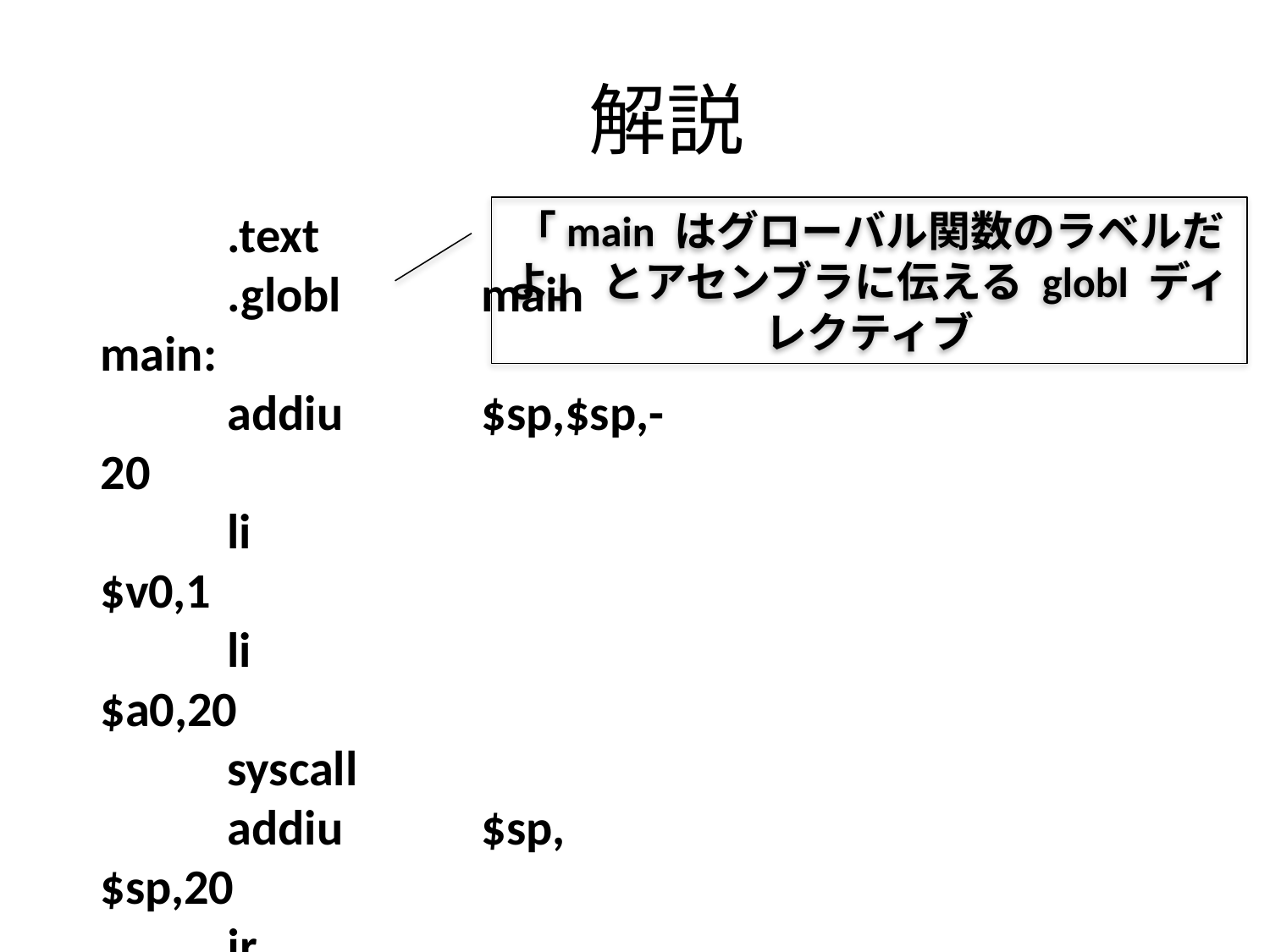

# 解説
	.text
	.globl		main
main:
	addiu		$sp,$sp,-20
	li			$v0,1
	li			$a0,20
	syscall
	addiu		$sp,$sp,20
	jr			$ra
「main はグローバル関数のラベルだよ」 とアセンブラに伝える globl ディレクティブ